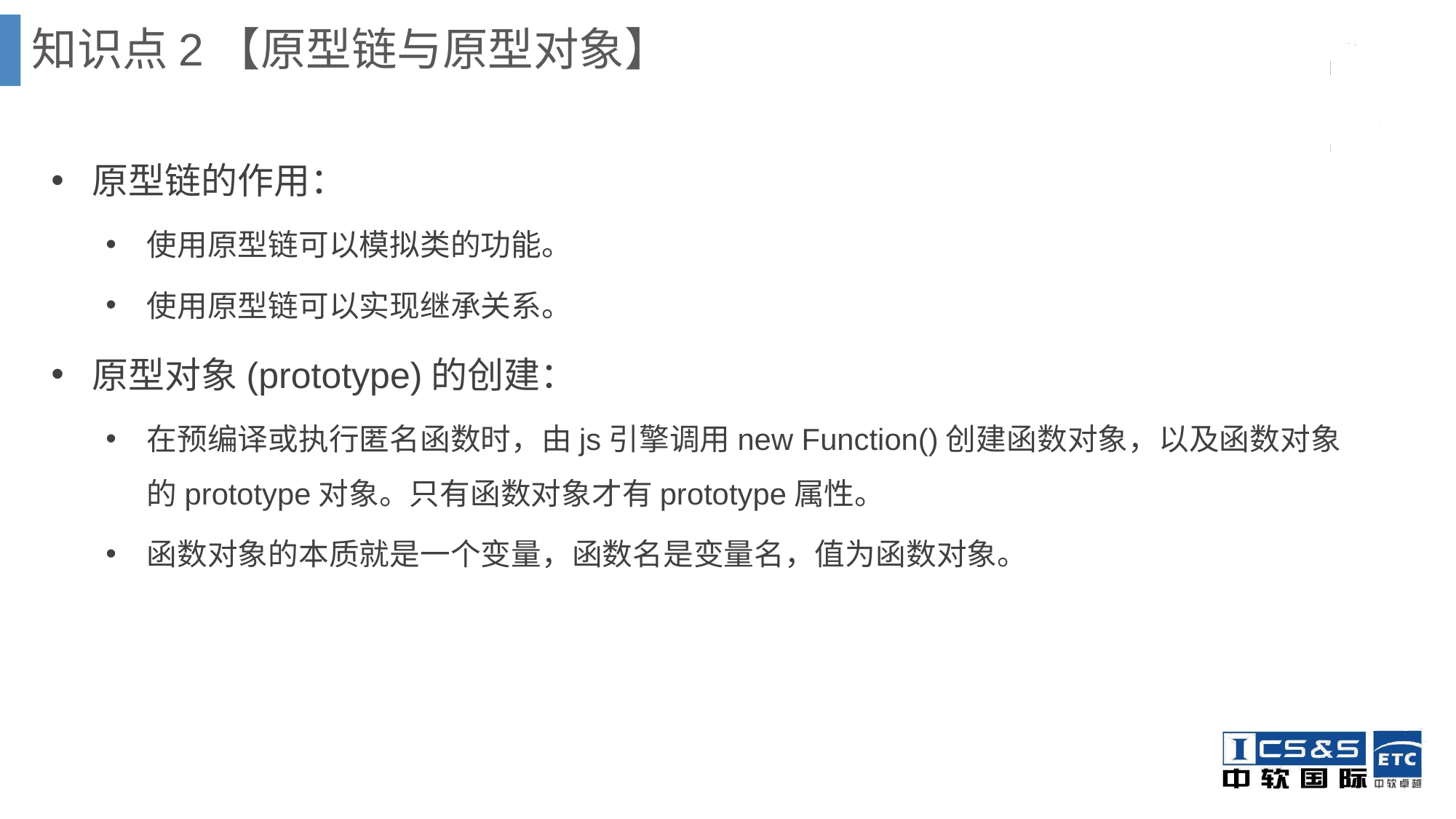

知识点2【原型链与原型对象】
原型链的作用：
使用原型链可以模拟类的功能。
使用原型链可以实现继承关系。
原型对象(prototype)的创建：
在预编译或执行匿名函数时，由js引擎调用new Function()创建函数对象，以及函数对象的prototype对象。只有函数对象才有prototype属性。
函数对象的本质就是一个变量，函数名是变量名，值为函数对象。